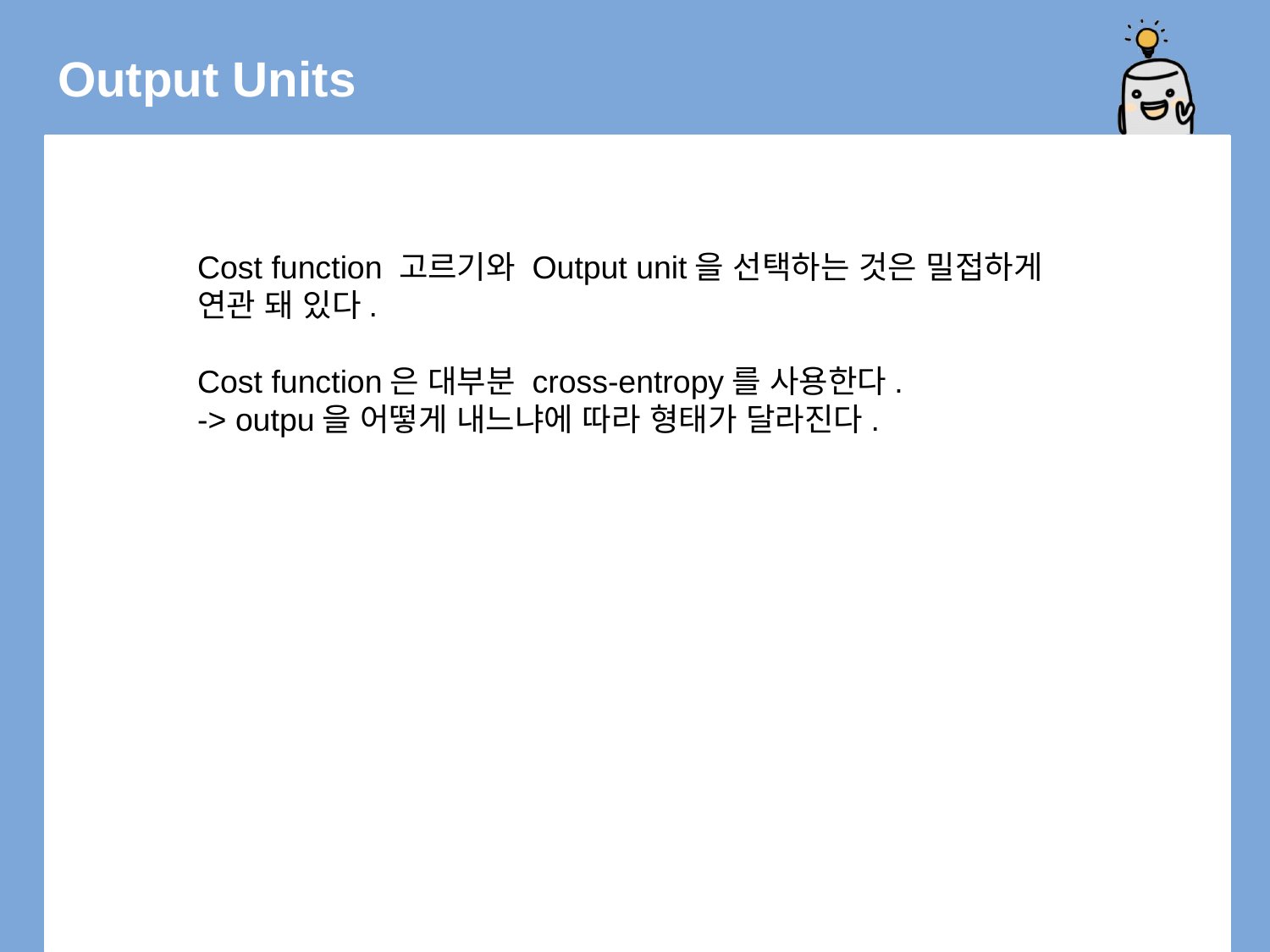

Output Units
Cost function 고르기와 Output unit을 선택하는 것은 밀접하게 연관 돼 있다.

Cost function은 대부분 cross-entropy를 사용한다.
-> outpu을 어떻게 내느냐에 따라 형태가 달라진다.